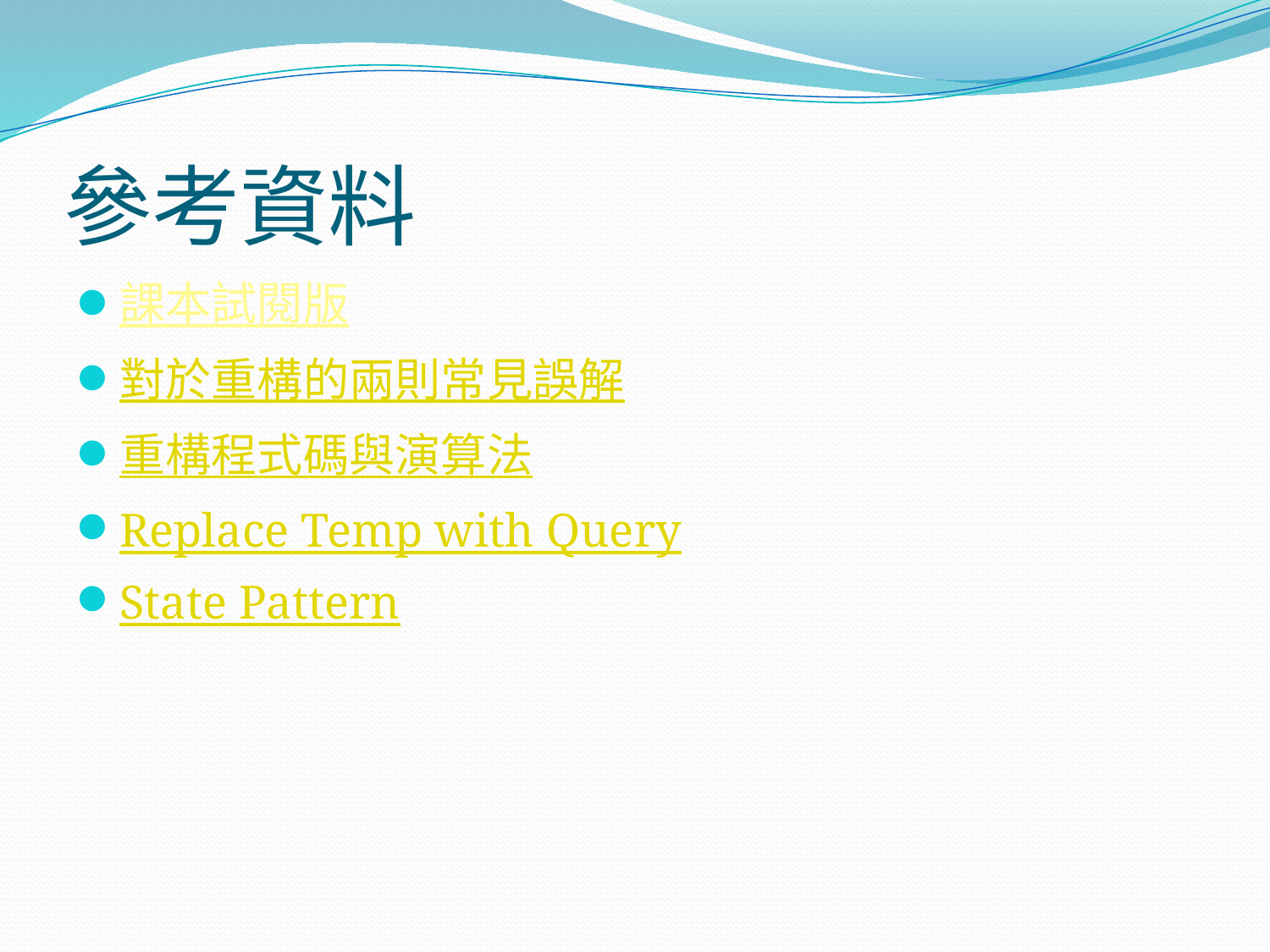

# 參考資料
課本試閱版
對於重構的兩則常見誤解
重構程式碼與演算法
Replace Temp with Query
State Pattern